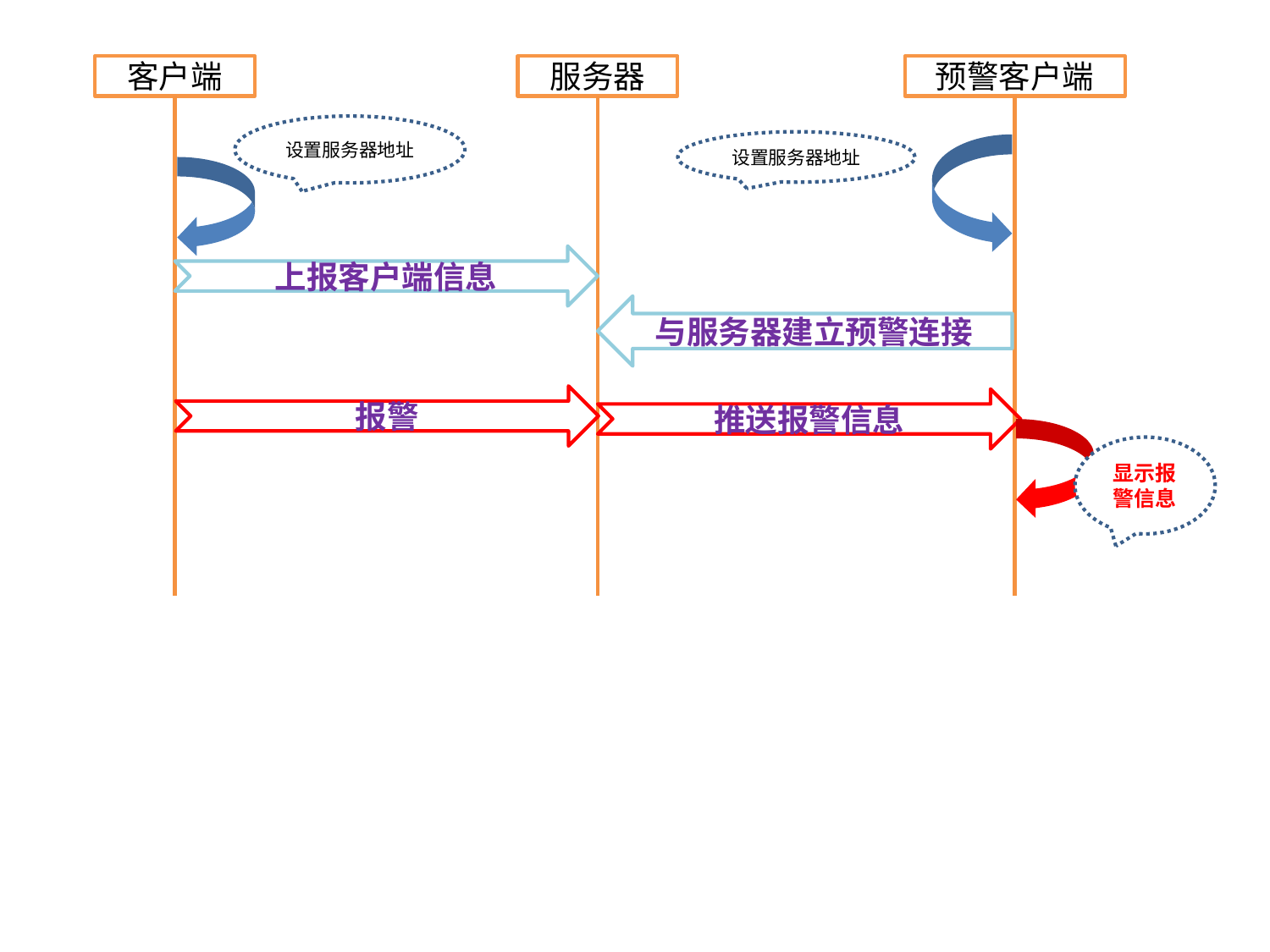

客户端
服务器
预警客户端
设置服务器地址
设置服务器地址

上报客户端信息
与服务器建立预警连接
报警
推送报警信息

显示报警信息